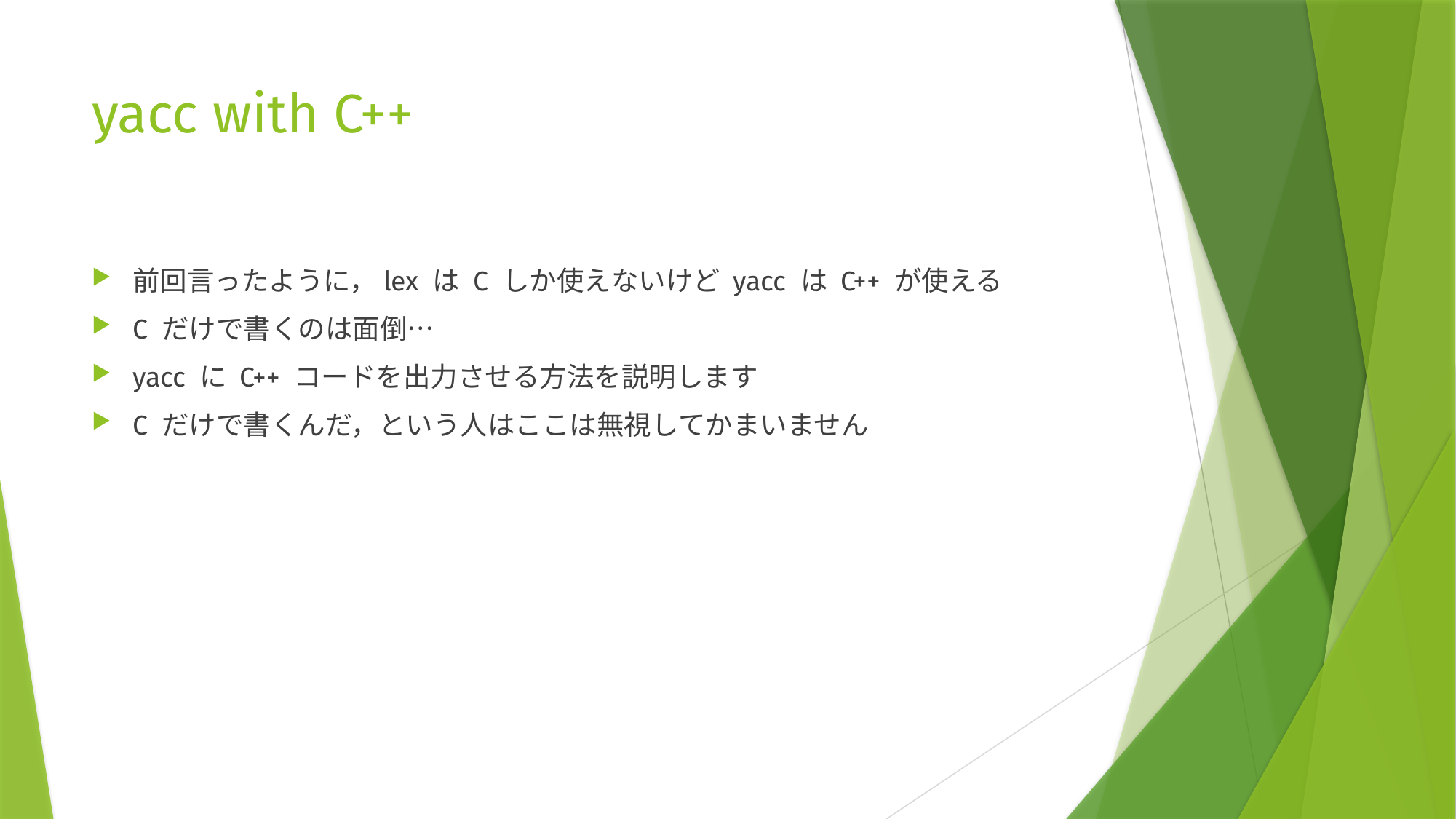

# yacc with C++
前回言ったように，lex は C しか使えないけど yacc は C++ が使える
C だけで書くのは面倒…
yacc に C++ コードを出力させる方法を説明します
C だけで書くんだ，という人はここは無視してかまいません